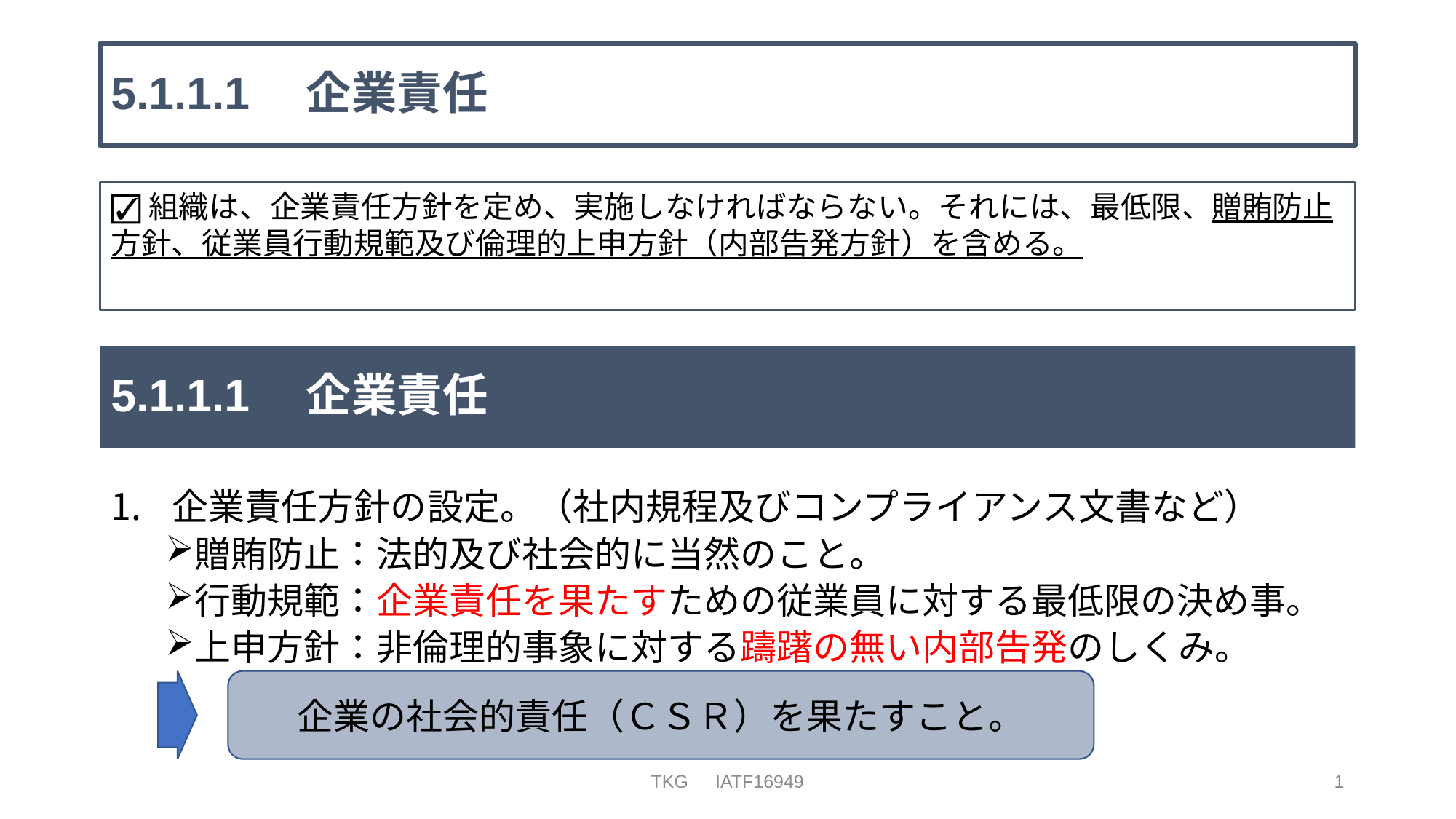

# 5.1.1.1　企業責任
☑組織は、企業責任方針を定め、実施しなければならない。それには、最低限、贈賄防止方針、従業員行動規範及び倫理的上申方針（内部告発方針）を含める。
5.1.1.1　企業責任
企業責任方針の設定。（社内規程及びコンプライアンス文書など）
贈賄防止：法的及び社会的に当然のこと。
行動規範：企業責任を果たすための従業員に対する最低限の決め事。
上申方針：非倫理的事象に対する躊躇の無い内部告発のしくみ。

企業の社会的責任（ＣＳＲ）を果たすこと。
TKG　IATF16949
1